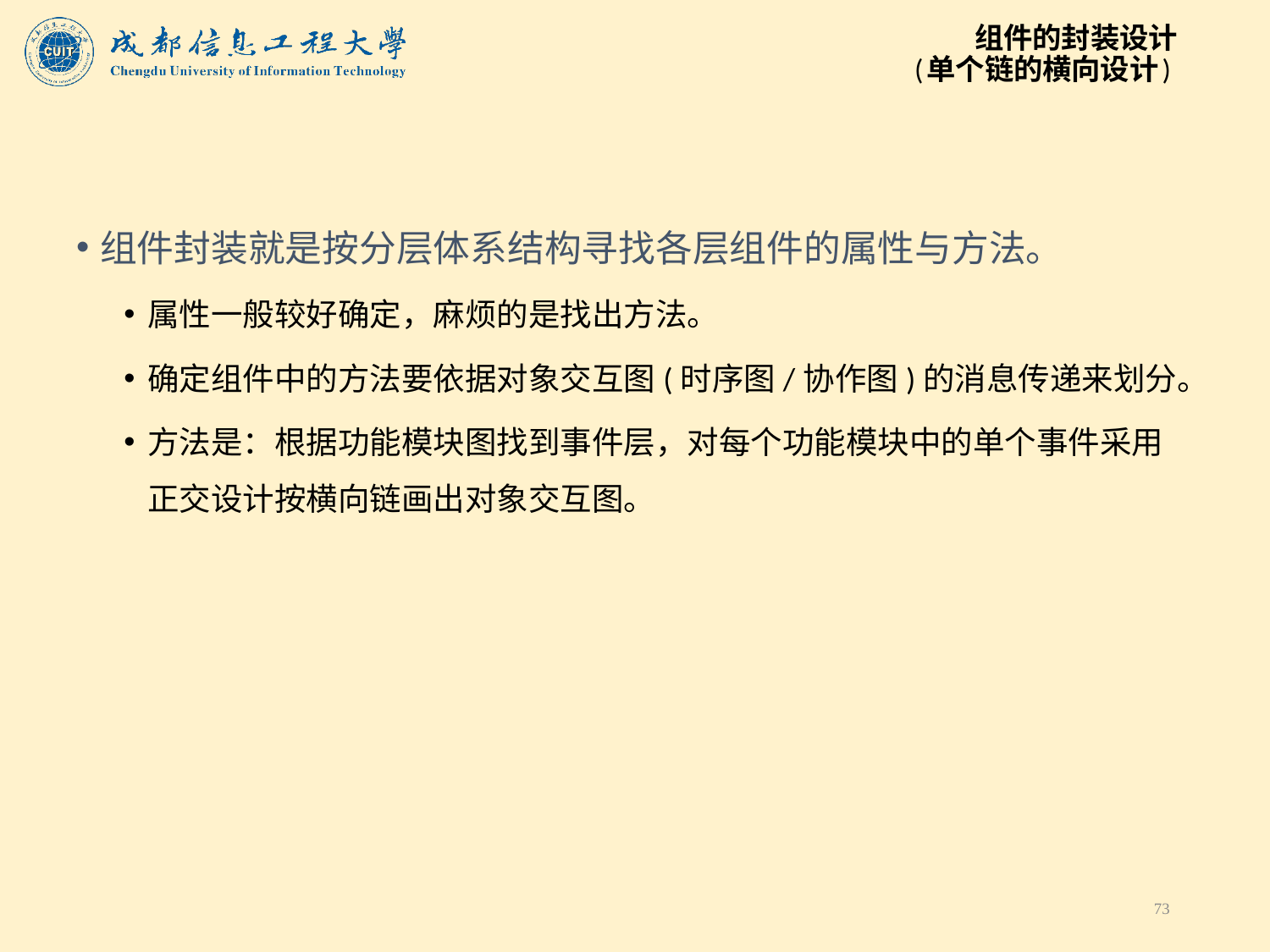

# 组件的封装设计 (单个链的横向设计)
组件封装就是按分层体系结构寻找各层组件的属性与方法。
属性一般较好确定，麻烦的是找出方法。
确定组件中的方法要依据对象交互图(时序图/协作图)的消息传递来划分。
方法是：根据功能模块图找到事件层，对每个功能模块中的单个事件采用正交设计按横向链画出对象交互图。
73